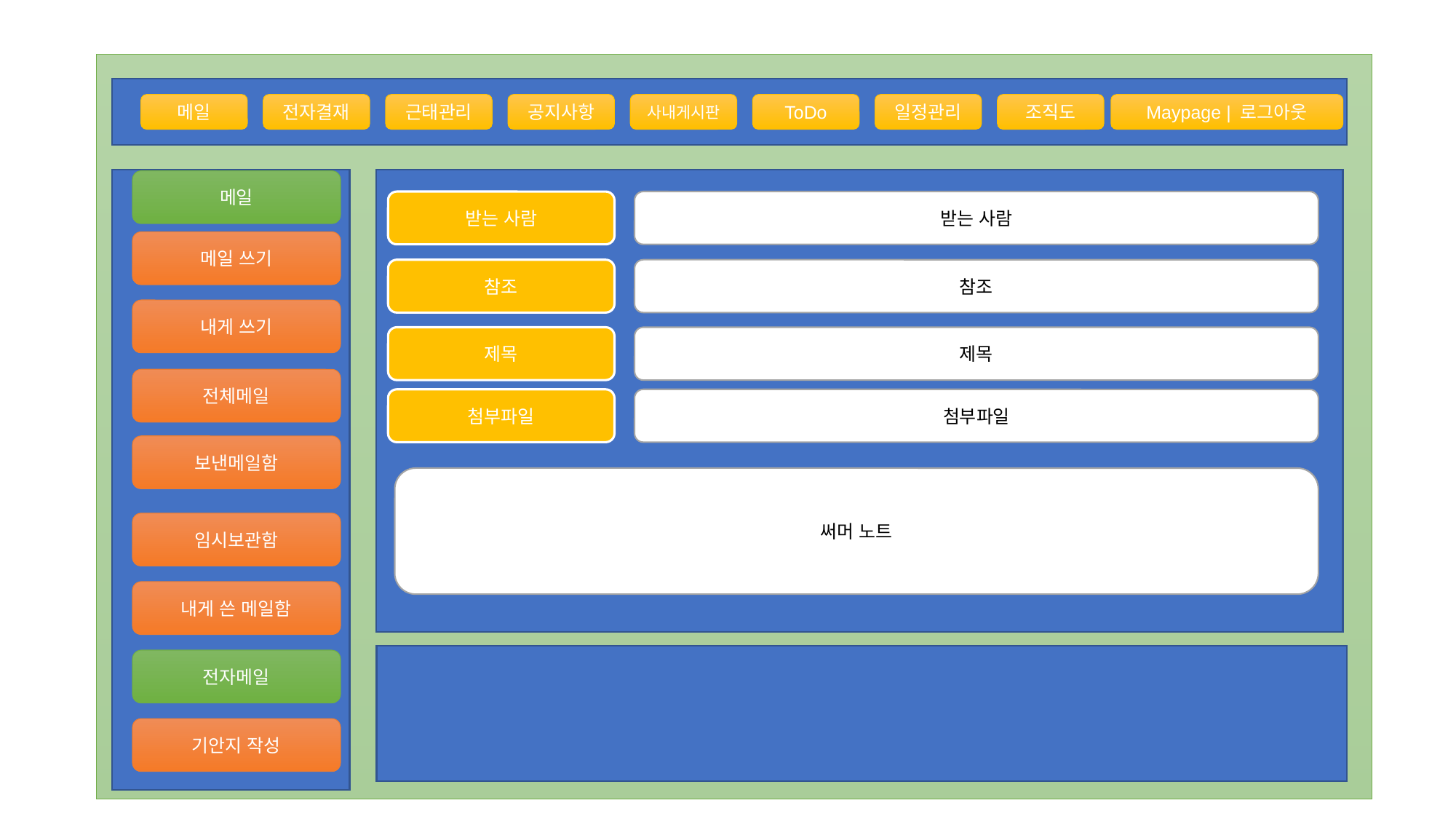

메일
전자결재
근태관리
공지사항
사내게시판
ToDo
일정관리
조직도
Maypage | 로그아웃

메일
받는 사람
받는 사람
메일 쓰기
참조
참조
내게 쓰기
제목
제목
전체메일
첨부파일
첨부파일
보낸메일함
써머 노트
임시보관함
내게 쓴 메일함

전자메일
기안지 작성